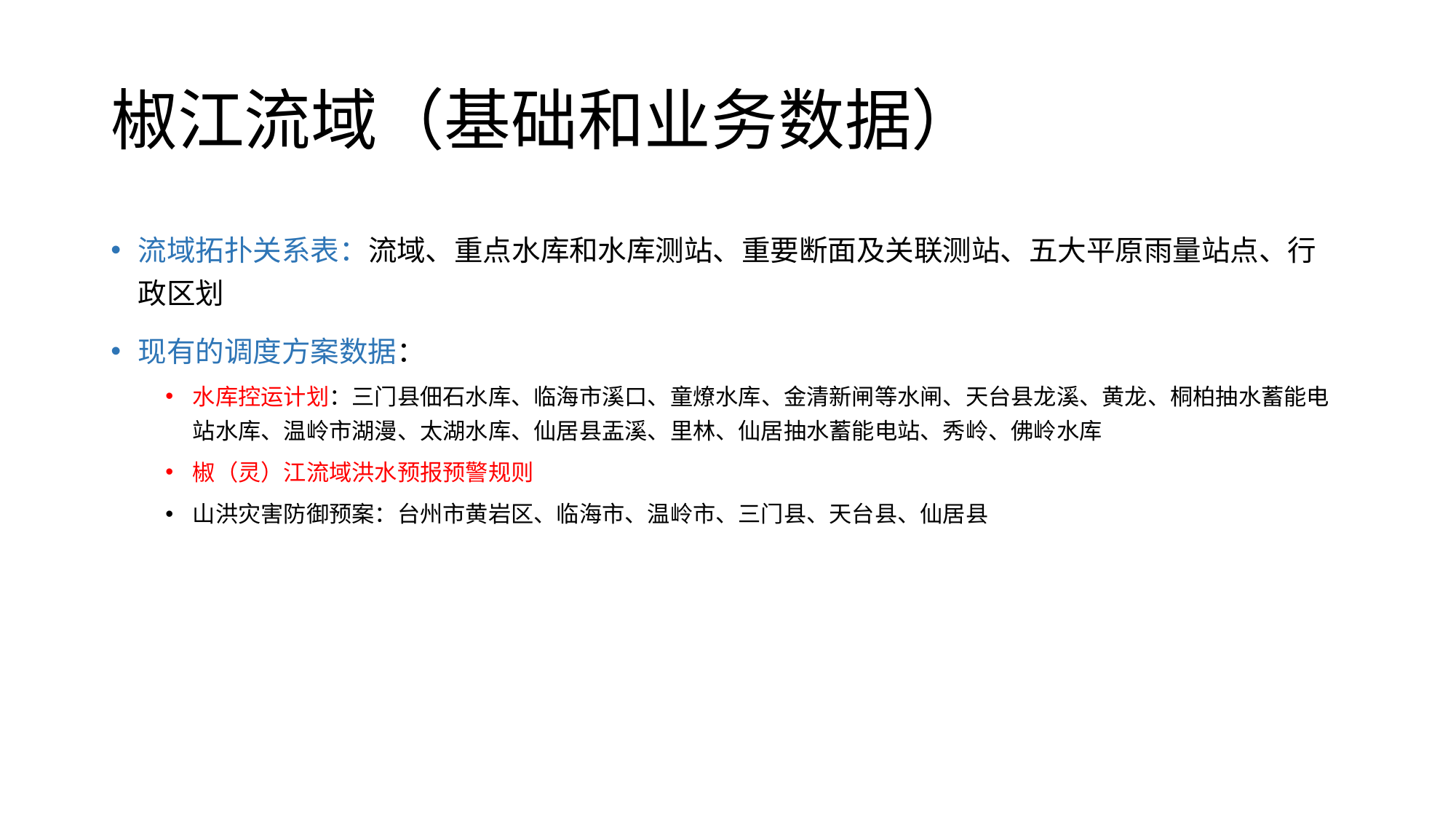

# 椒江流域（基础和业务数据）
流域拓扑关系表：流域、重点水库和水库测站、重要断面及关联测站、五大平原雨量站点、行政区划
现有的调度方案数据：
水库控运计划：三门县佃石水库、临海市溪口、童燎水库、金清新闸等水闸、天台县龙溪、黄龙、桐柏抽水蓄能电站水库、温岭市湖漫、太湖水库、仙居县盂溪、里林、仙居抽水蓄能电站、秀岭、佛岭水库
椒（灵）江流域洪水预报预警规则
山洪灾害防御预案：台州市黄岩区、临海市、温岭市、三门县、天台县、仙居县